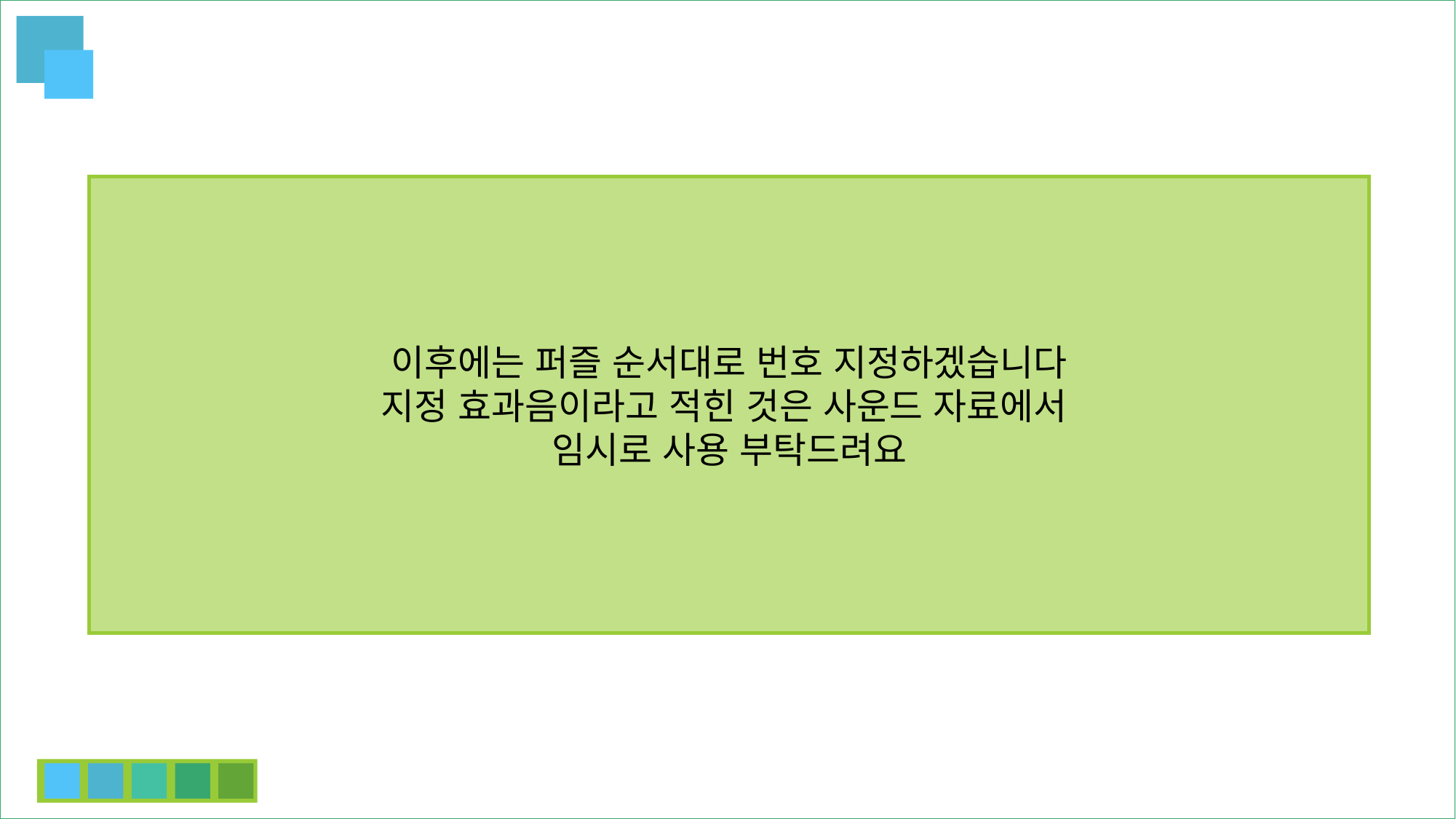

이후에는 퍼즐 순서대로 번호 지정하겠습니다
지정 효과음이라고 적힌 것은 사운드 자료에서
임시로 사용 부탁드려요